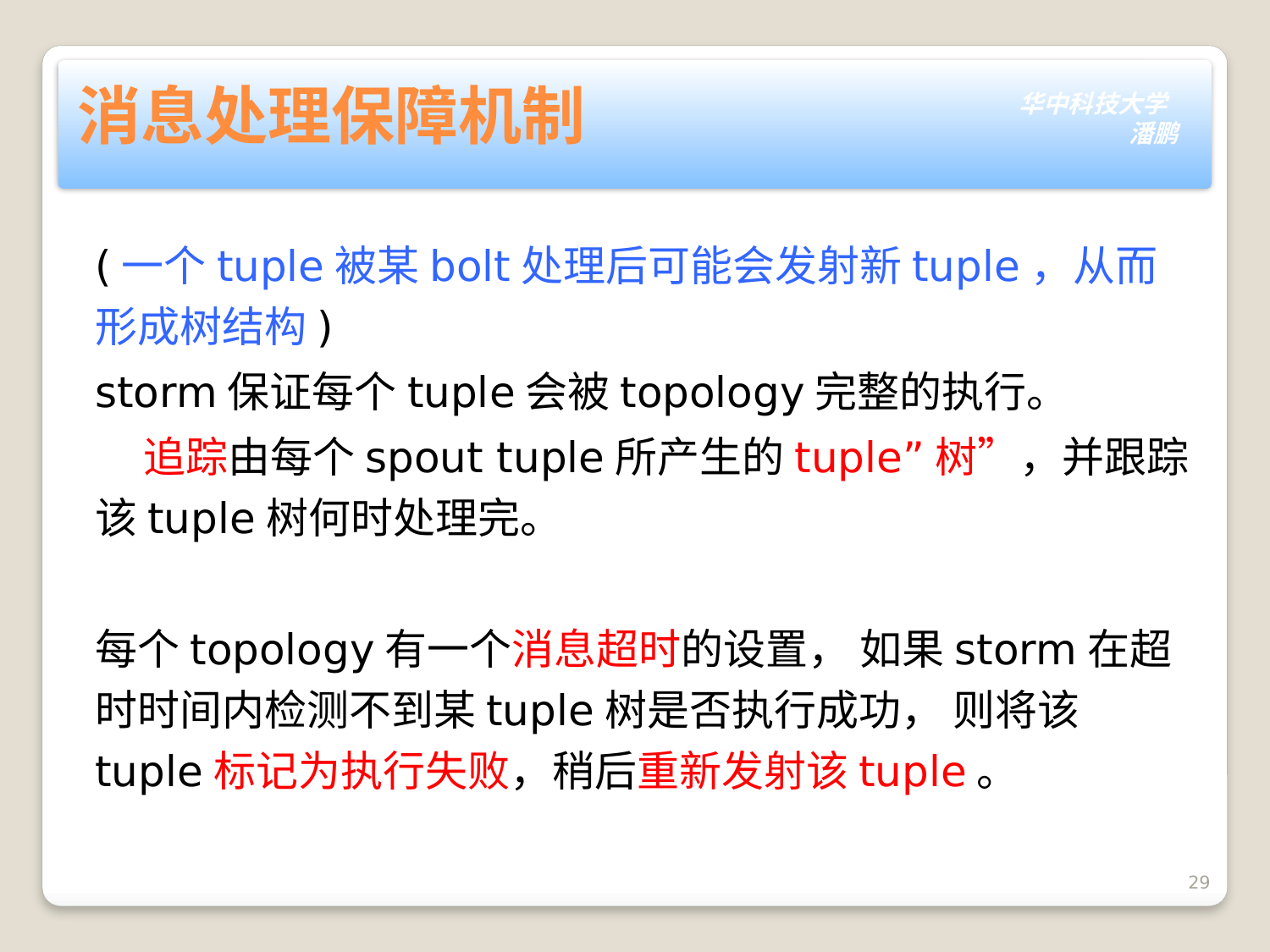

# 消息处理保障机制
(一个tuple被某bolt处理后可能会发射新tuple，从而形成树结构)
storm保证每个tuple会被topology完整的执行。
    追踪由每个spout tuple所产生的tuple”树”，并跟踪该tuple树何时处理完。

每个topology有一个消息超时的设置， 如果storm在超时时间内检测不到某tuple树是否执行成功， 则将该tuple标记为执行失败，稍后重新发射该tuple。
29